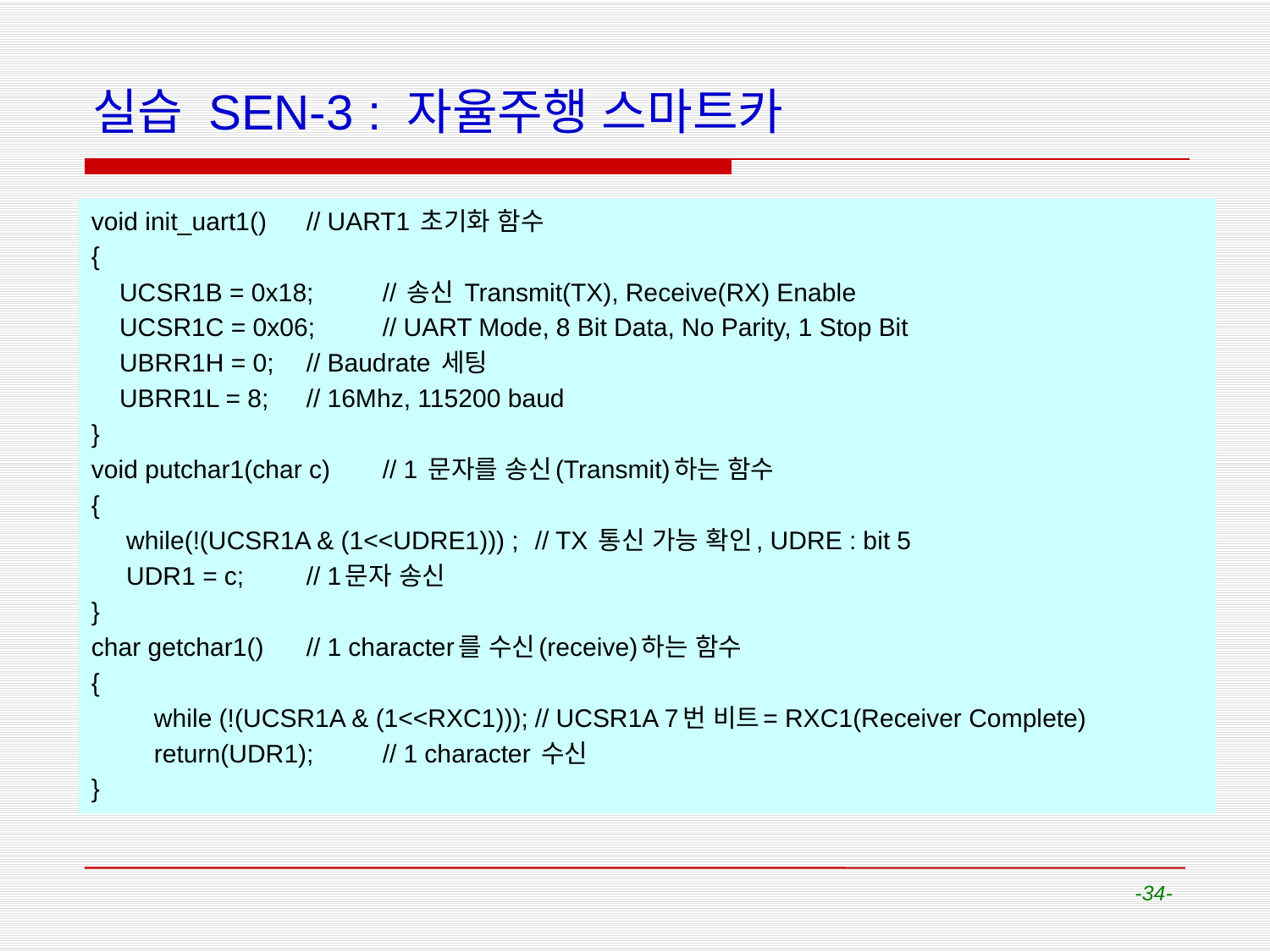

# 실습 SEN-3 : 자율주행 스마트카
void init_uart1()			// UART1 초기화 함수
{
    UCSR1B = 0x18;		// 송신 Transmit(TX), Receive(RX) Enable
    UCSR1C = 0x06;		// UART Mode, 8 Bit Data, No Parity, 1 Stop Bit
    UBRR1H = 0;		// Baudrate 세팅
    UBRR1L = 8;		// 16Mhz, 115200 baud
}
void putchar1(char c)		// 1 문자를 송신(Transmit)하는 함수
{
     while(!(UCSR1A & (1<<UDRE1))) ;	// TX 통신 가능 확인, UDRE : bit 5
     UDR1 = c;			// 1문자 송신
}
char getchar1()			// 1 character를 수신(receive)하는 함수
{
	while (!(UCSR1A & (1<<RXC1)));	// UCSR1A 7번 비트= RXC1(Receiver Complete)
	return(UDR1);			// 1 character 수신
}
-34-